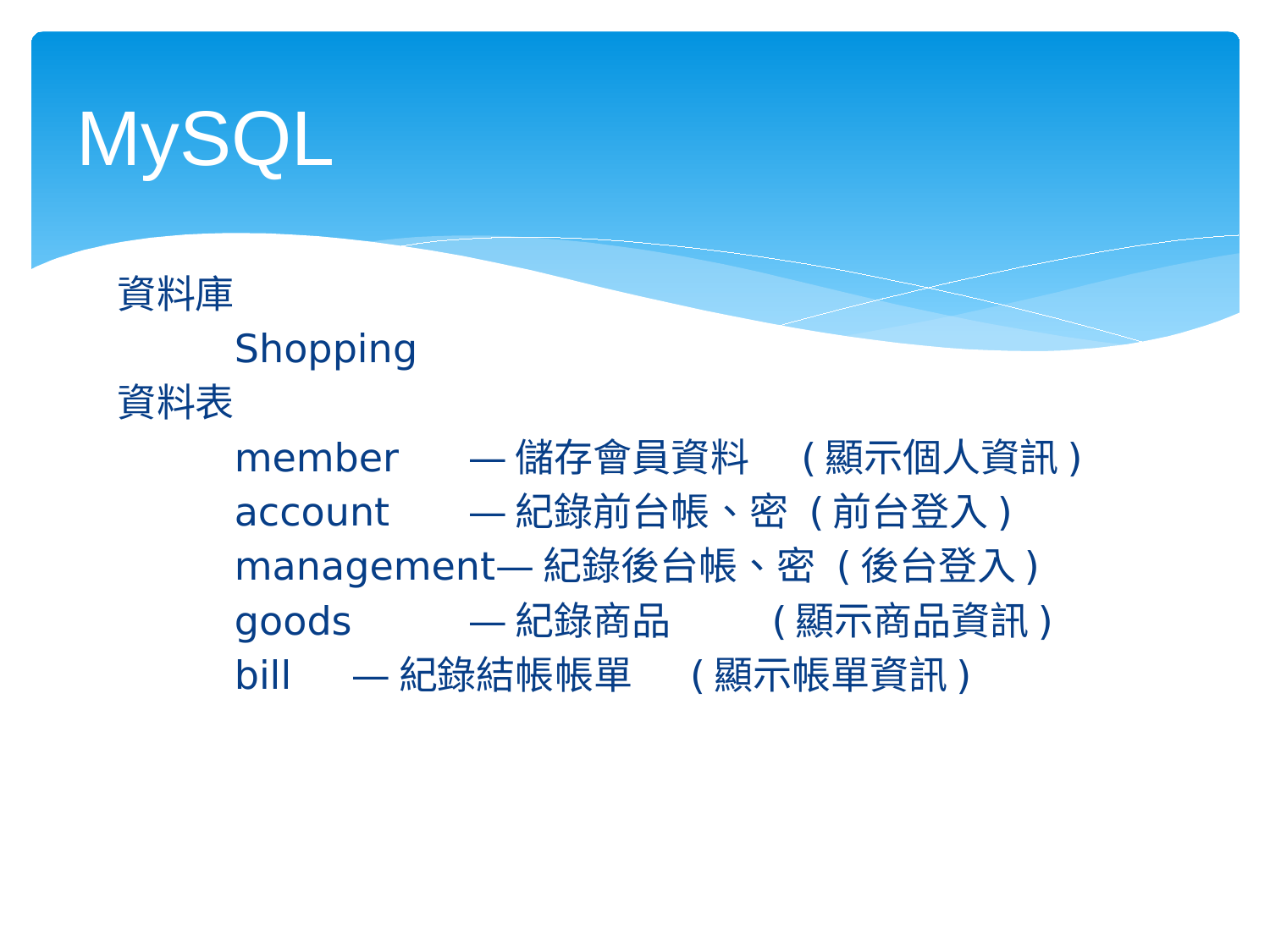

# MySQL
資料庫
	Shopping
資料表
	member	—儲存會員資料     (顯示個人資訊)
	account 	—紀錄前台帳、密 (前台登入)
	management—紀錄後台帳、密 (後台登入)
	goods		—紀錄商品	     (顯示商品資訊)
	bill		—紀錄結帳帳單    (顯示帳單資訊)